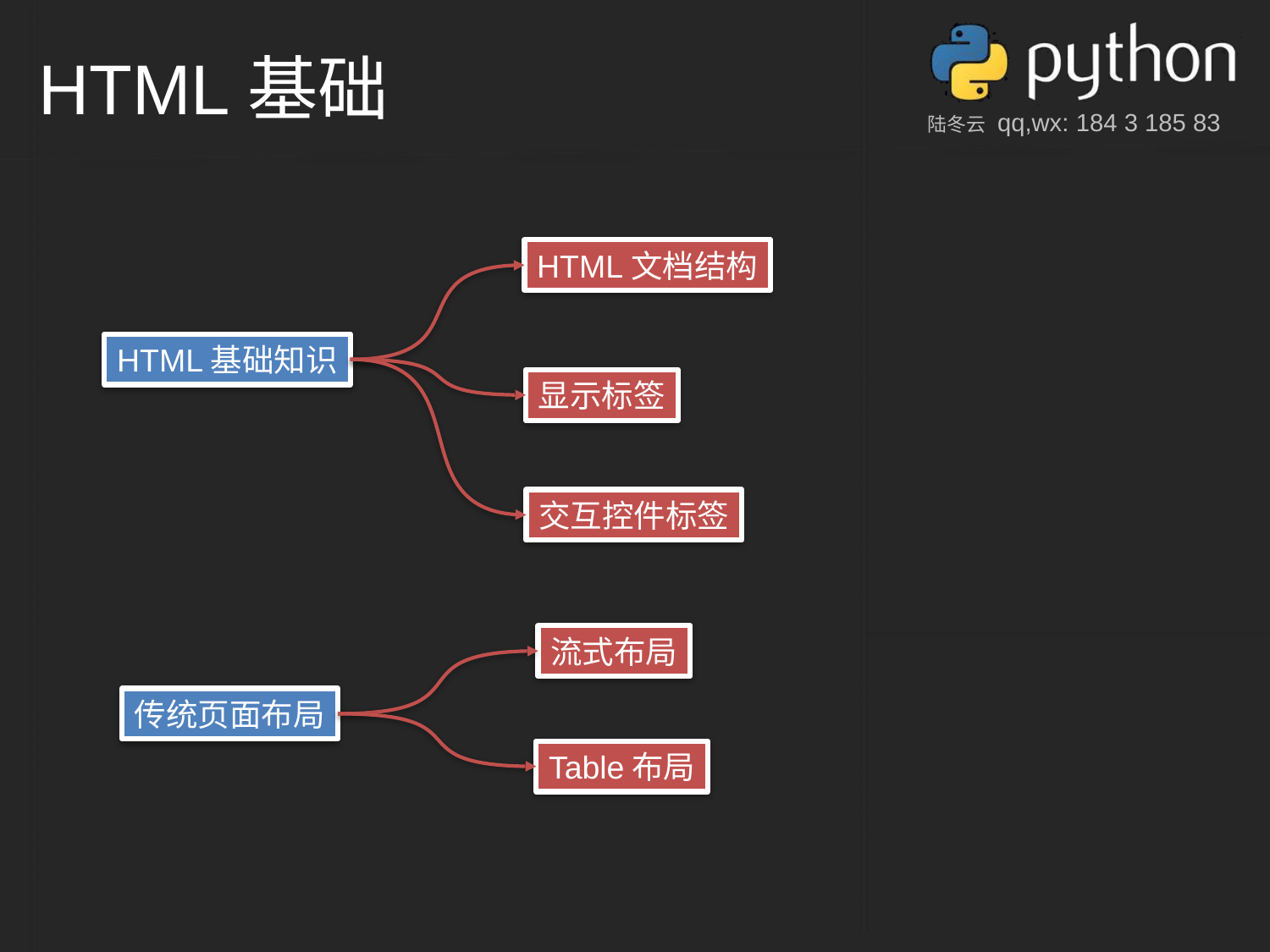

HTML基础
HTML文档结构
HTML基础知识
显示标签
交互控件标签
流式布局
传统页面布局
Table布局